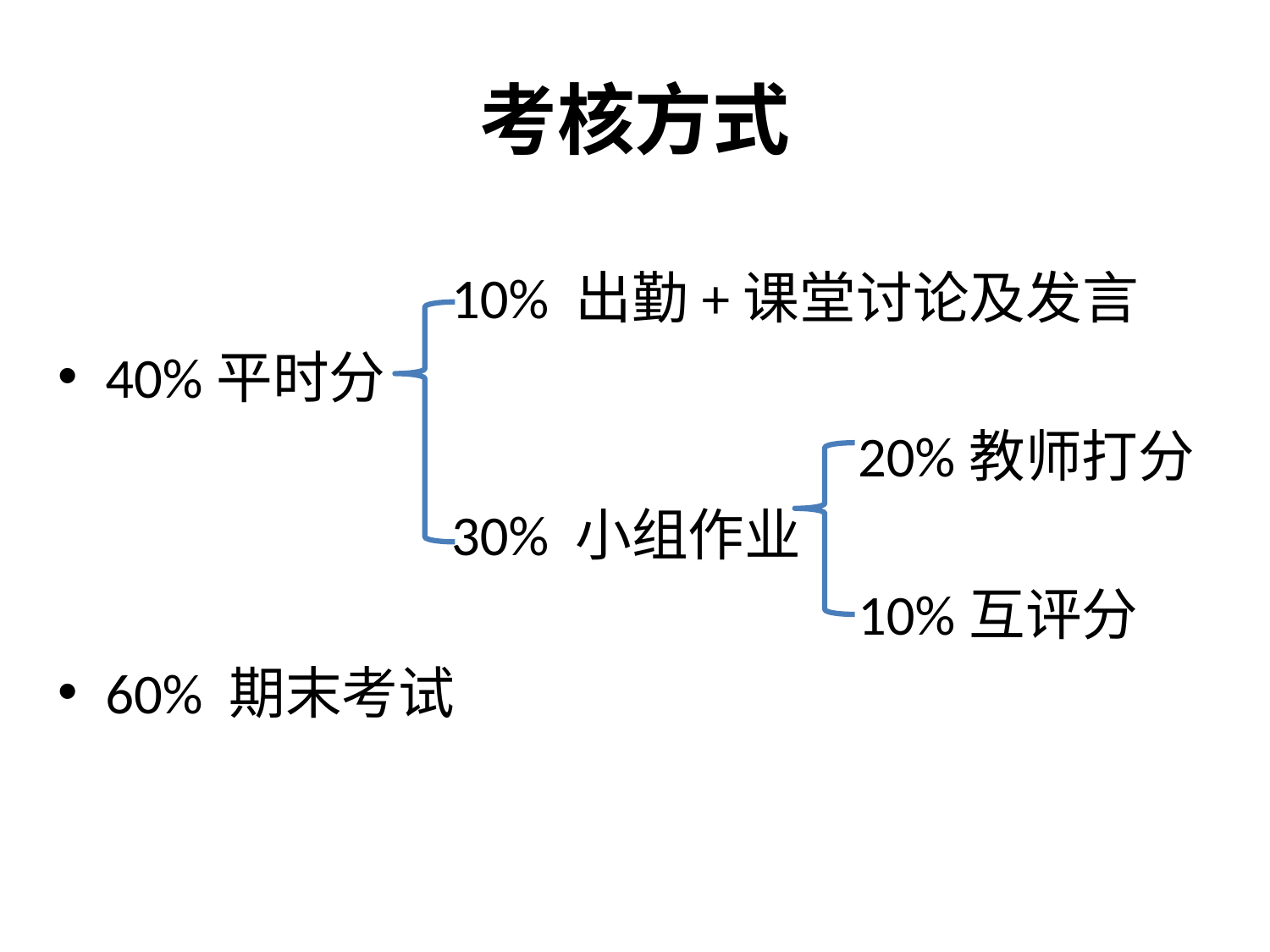

# 考核方式
                               10% 出勤+课堂讨论及发言
40%平时分
                                                               20%教师打分
                               30% 小组作业
                                                               10%互评分
60% 期末考试

3